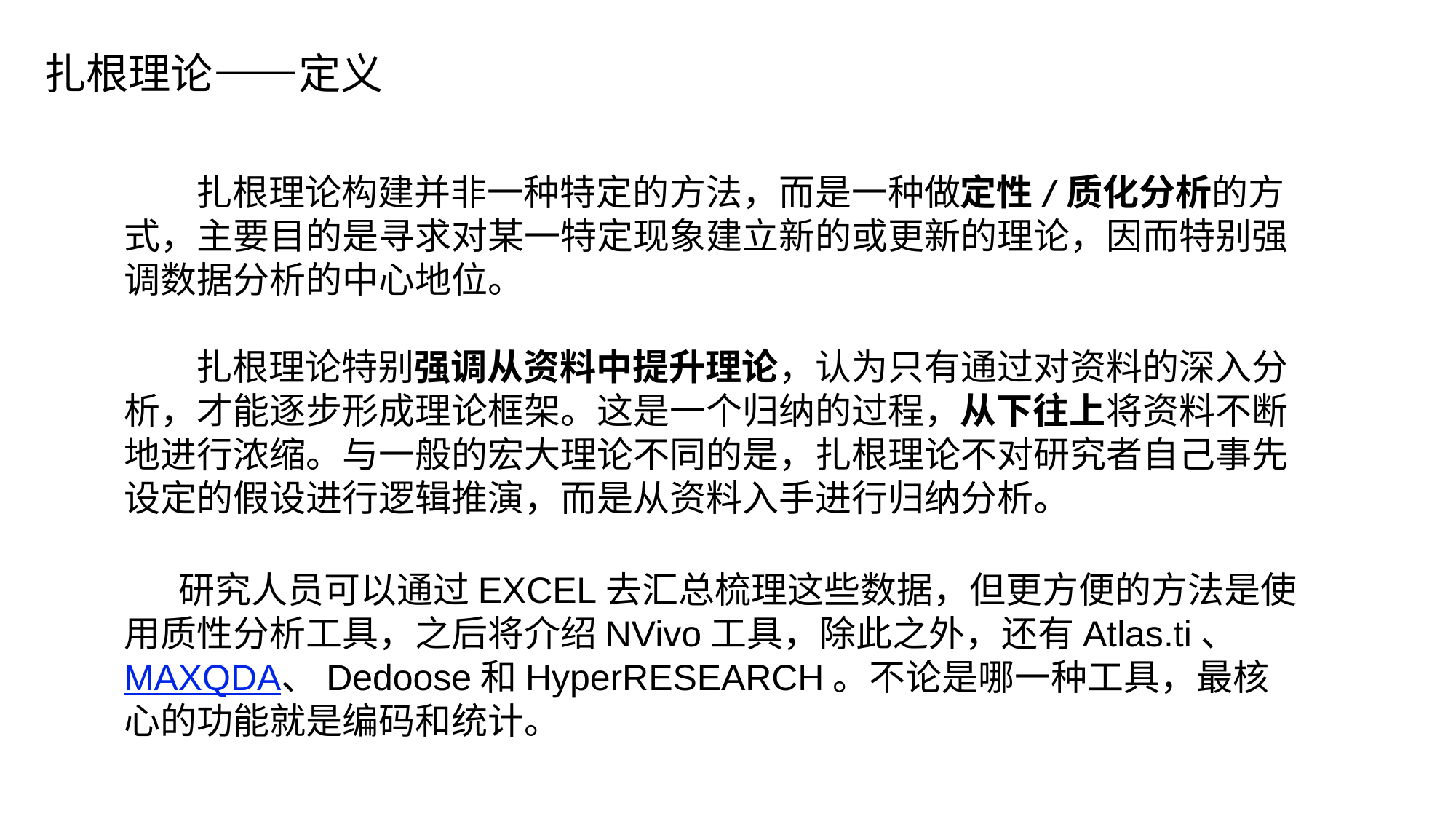

扎根理论——定义
扎根理论构建并非一种特定的方法，而是一种做定性/质化分析的方式，主要目的是寻求对某一特定现象建立新的或更新的理论，因而特别强调数据分析的中心地位。

扎根理论特别强调从资料中提升理论，认为只有通过对资料的深入分析，才能逐步形成理论框架。这是一个归纳的过程，从下往上将资料不断地进行浓缩。与一般的宏大理论不同的是，扎根理论不对研究者自己事先设定的假设进行逻辑推演，而是从资料入手进行归纳分析。
研究人员可以通过EXCEL去汇总梳理这些数据，但更方便的方法是使用质性分析工具，之后将介绍NVivo工具，除此之外，还有Atlas.ti、MAXQDA、Dedoose和HyperRESEARCH。不论是哪一种工具，最核心的功能就是编码和统计。